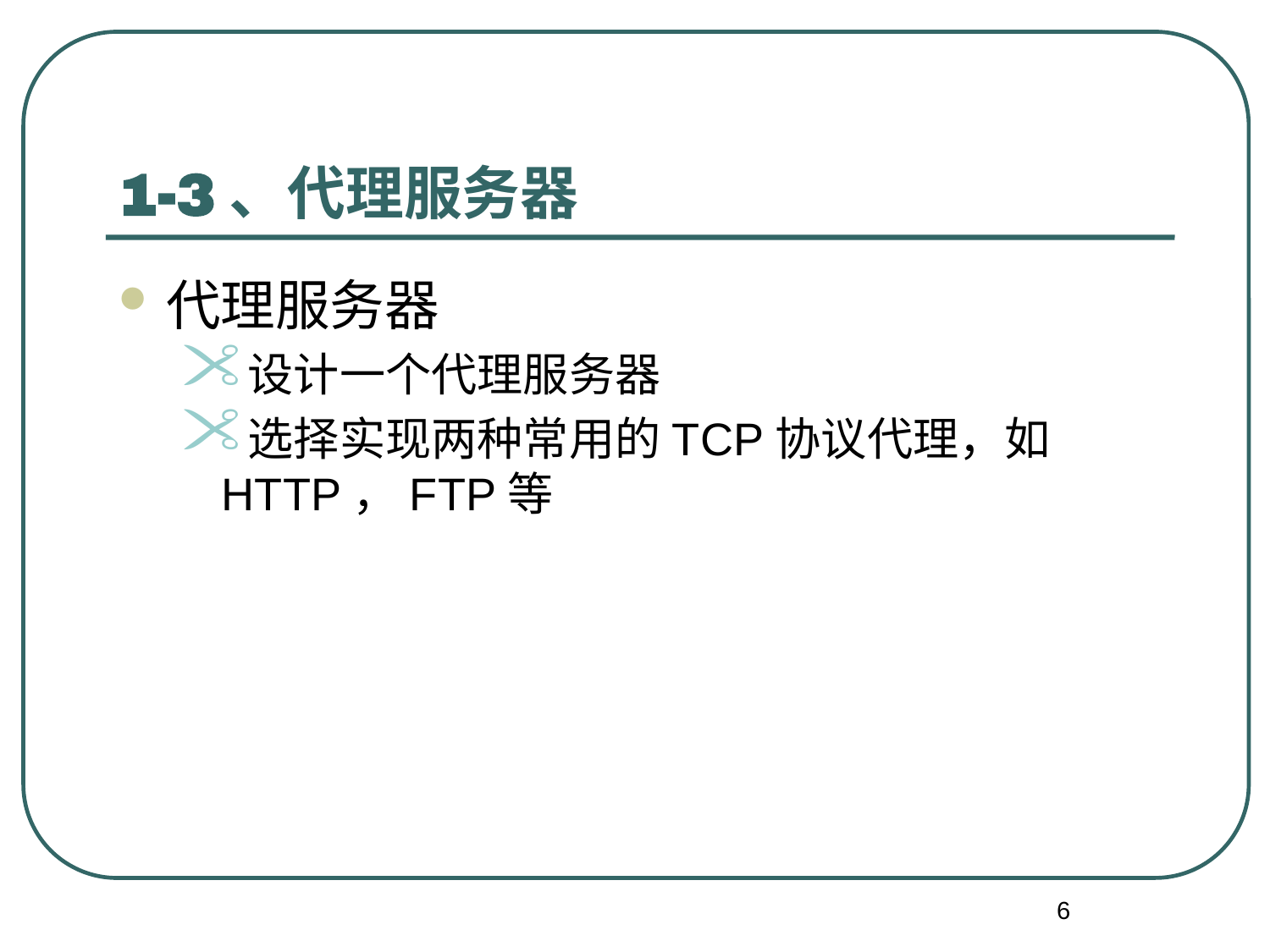

1-3、代理服务器
代理服务器
设计一个代理服务器
选择实现两种常用的TCP协议代理，如HTTP，FTP等
6